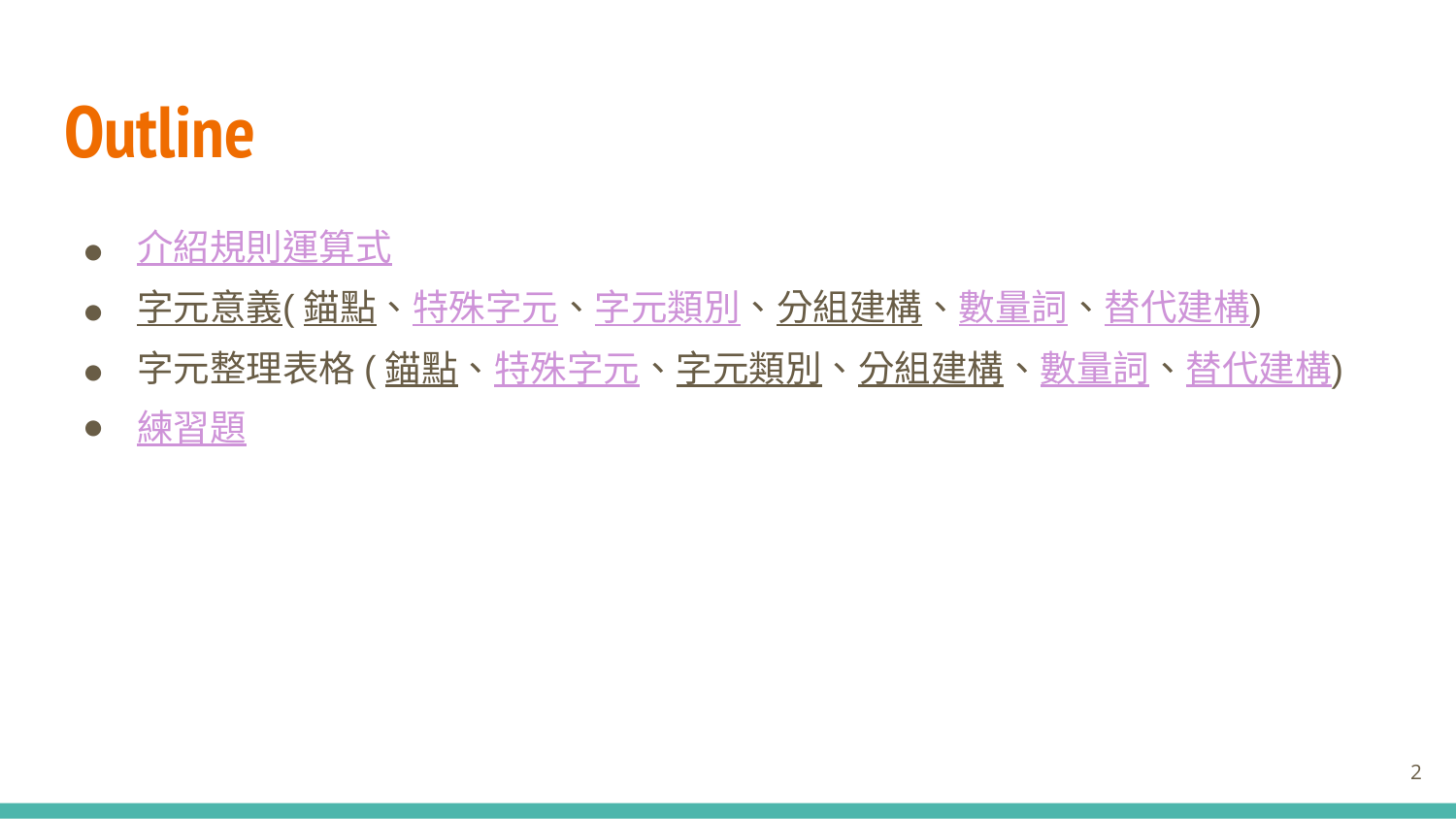

# Outline
介紹規則運算式
字元意義(錨點、特殊字元、字元類別、分組建構、數量詞、替代建構)
字元整理表格(錨點、特殊字元、字元類別、分組建構、數量詞、替代建構)
練習題
2